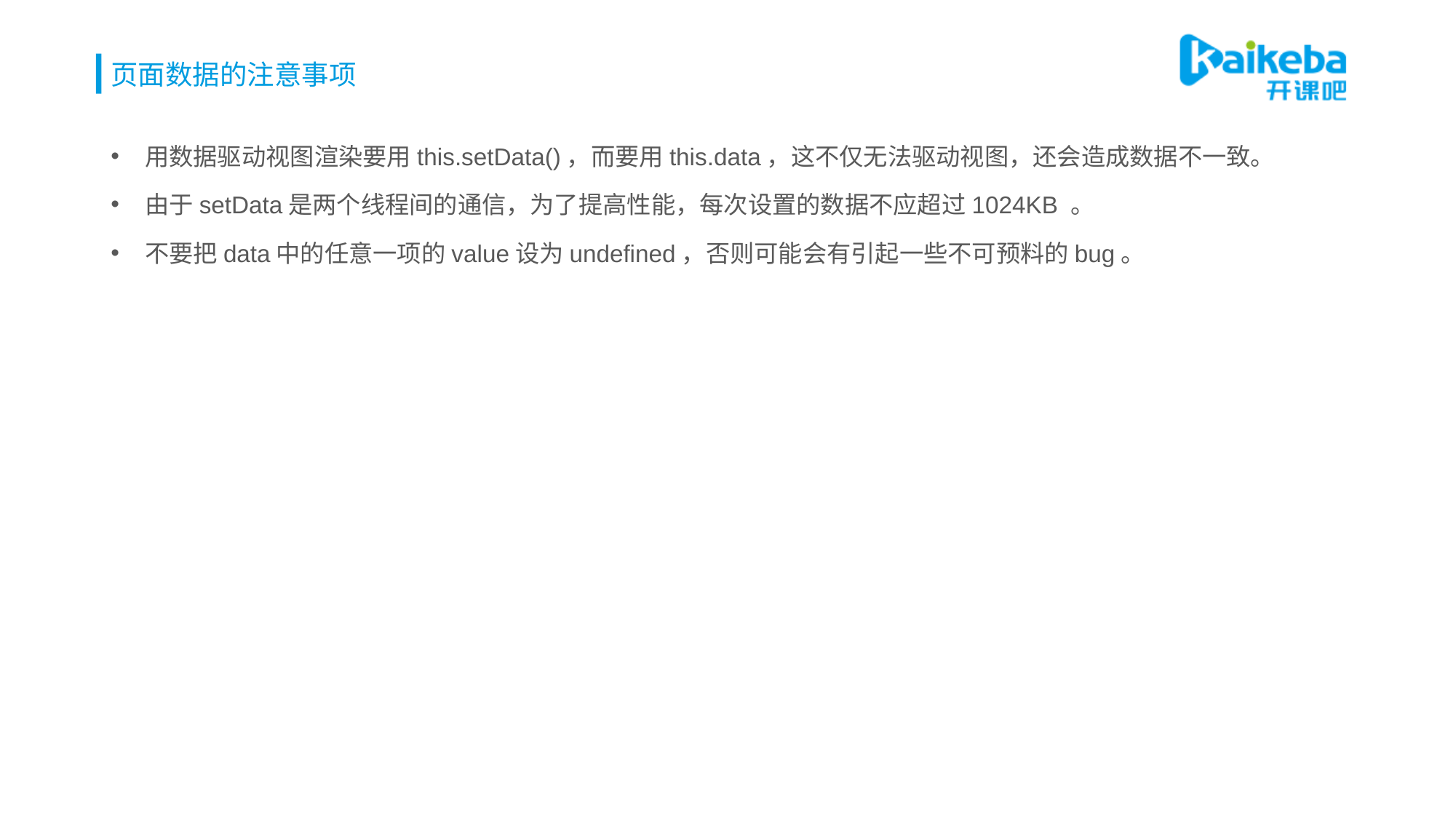

# 页面数据的注意事项
用数据驱动视图渲染要用this.setData()，而要用this.data，这不仅无法驱动视图，还会造成数据不一致。
由于setData是两个线程间的通信，为了提高性能，每次设置的数据不应超过1024KB 。
不要把data中的任意一项的value设为undefined，否则可能会有引起一些不可预料的bug。